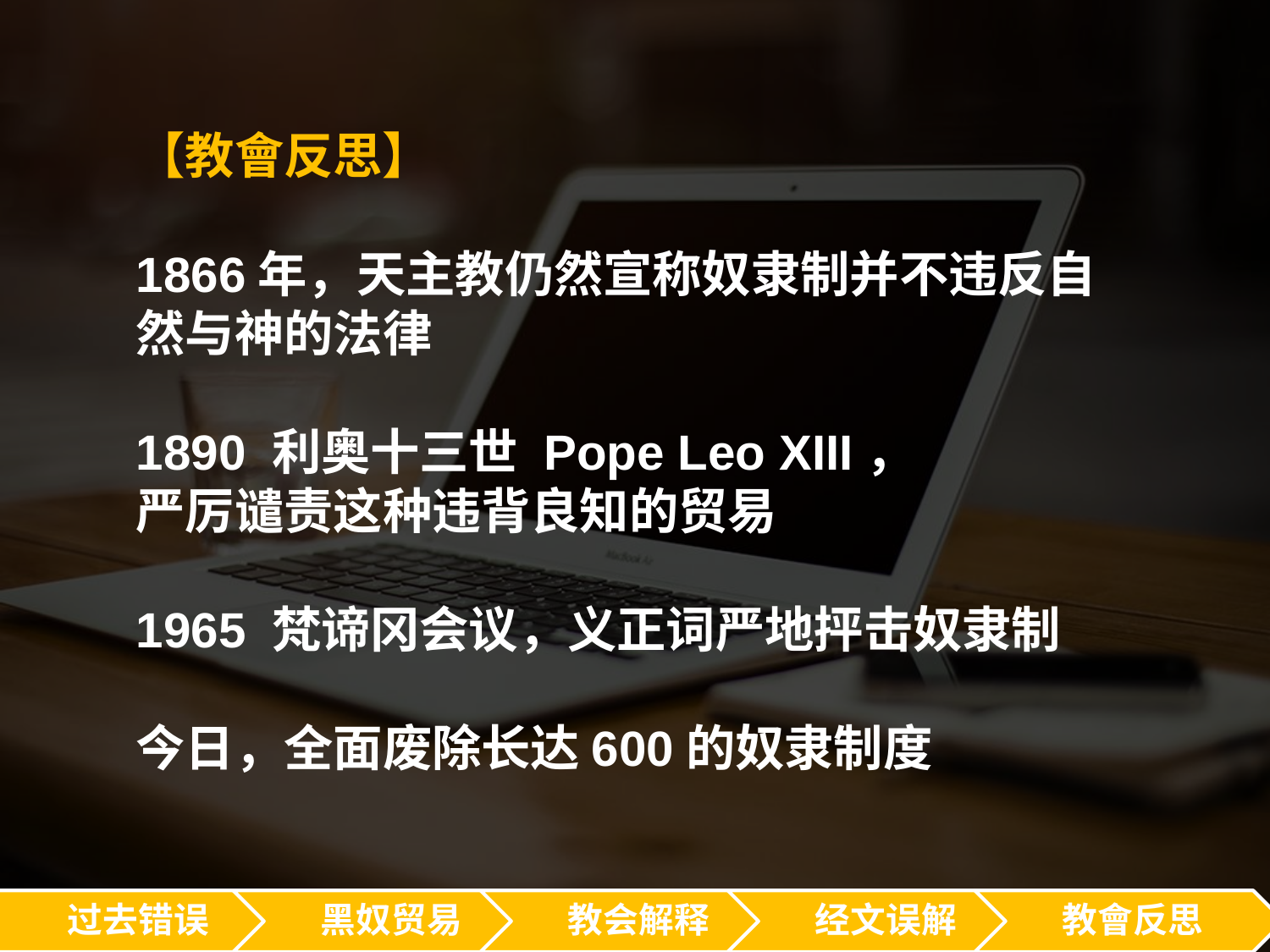

【教會反思】

1866年，天主教仍然宣称奴隶制并不违反自然与神的法律

1890 利奥十三世 Pope Leo XIII，
严厉谴责这种违背良知的贸易

1965 梵谛冈会议，义正词严地抨击奴隶制

今日，全面废除长达600的奴隶制度

过去错误
黑奴贸易
教会解释
经文误解
教會反思